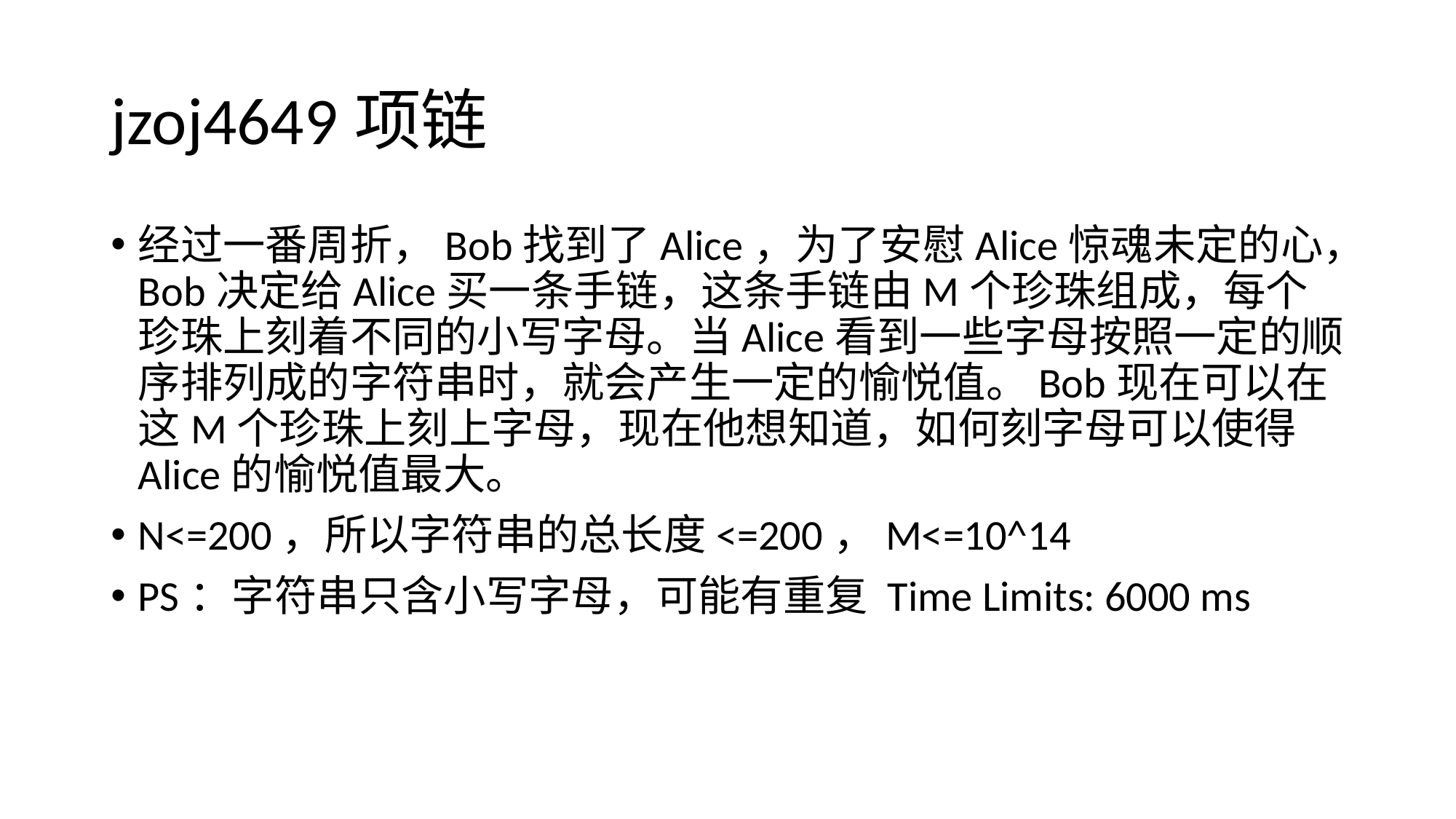

# jzoj4649项链
经过一番周折，Bob找到了Alice，为了安慰Alice惊魂未定的心，Bob决定给Alice买一条手链，这条手链由M个珍珠组成，每个珍珠上刻着不同的小写字母。当Alice看到一些字母按照一定的顺序排列成的字符串时，就会产生一定的愉悦值。Bob现在可以在这M个珍珠上刻上字母，现在他想知道，如何刻字母可以使得Alice的愉悦值最大。
N<=200，所以字符串的总长度<=200，M<=10^14
PS：字符串只含小写字母，可能有重复 Time Limits: 6000 ms